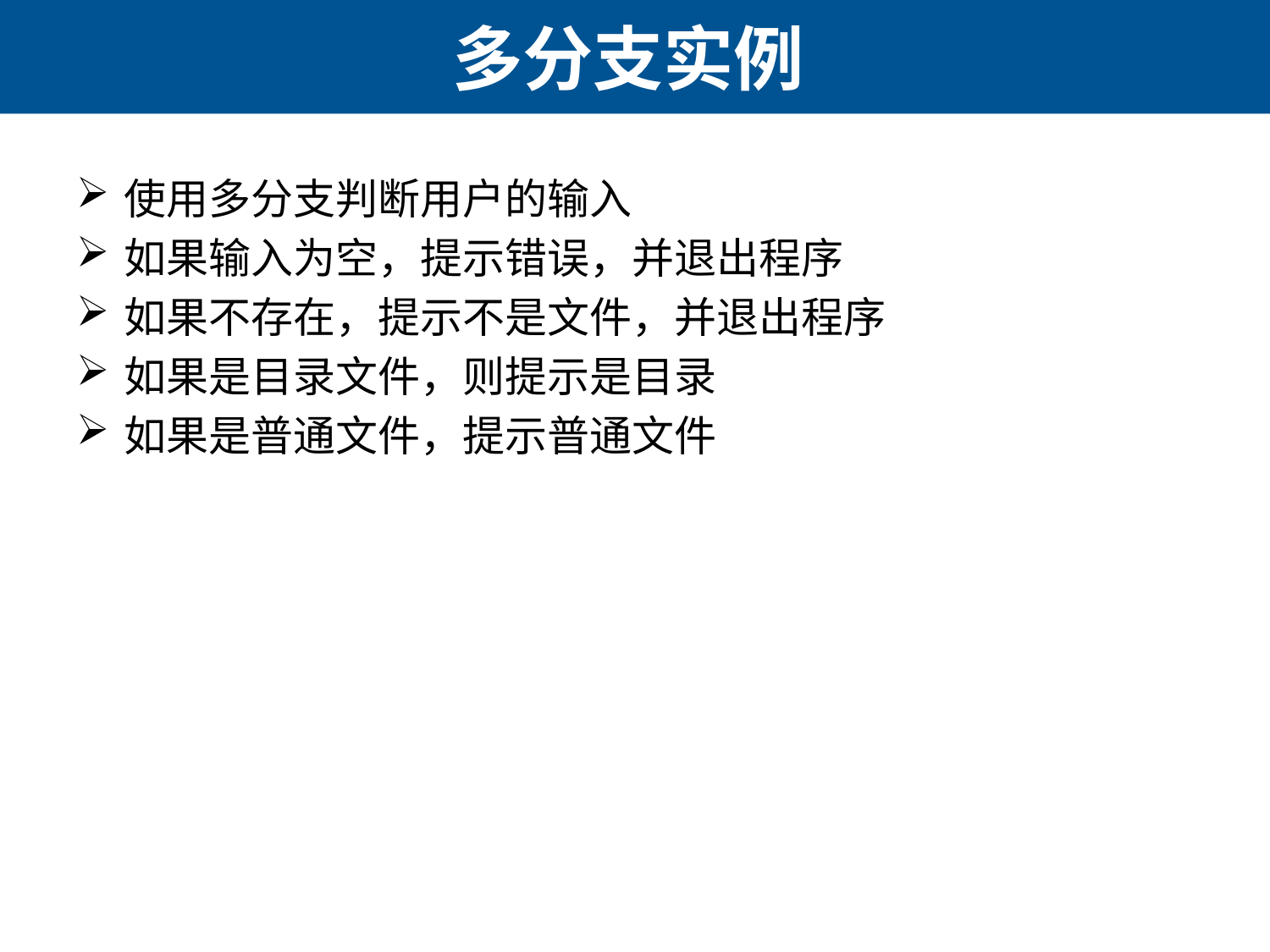

# 多分支实例
使用多分支判断用户的输入
如果输入为空，提示错误，并退出程序
如果不存在，提示不是文件，并退出程序
如果是目录文件，则提示是目录
如果是普通文件，提示普通文件